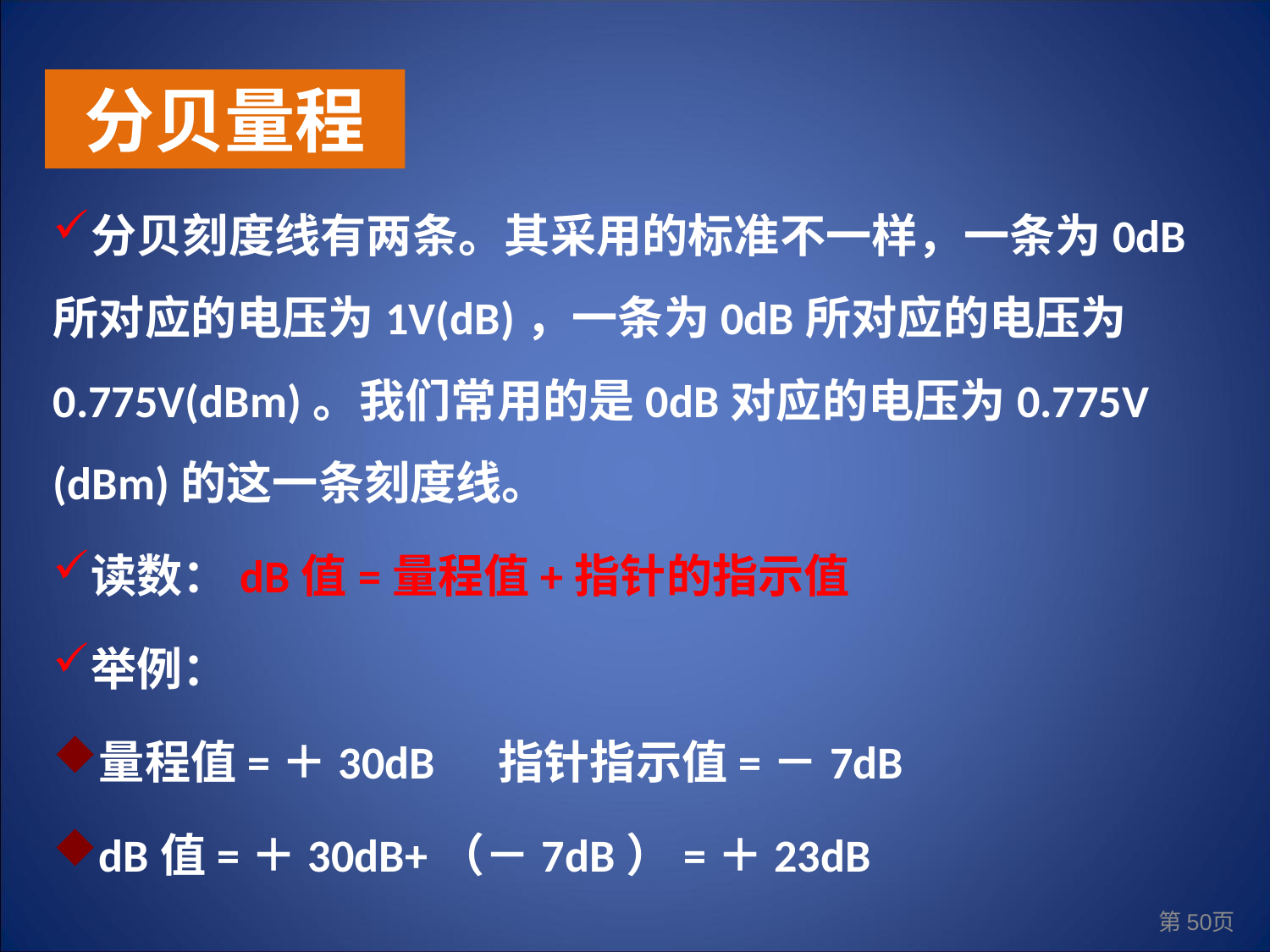

分贝量程
分贝刻度线有两条。其采用的标准不一样，一条为0dB所对应的电压为1V(dB)，一条为0dB所对应的电压为0.775V(dBm)。我们常用的是0dB对应的电压为0.775V (dBm)的这一条刻度线。
读数：dB值=量程值+指针的指示值
举例：
量程值=＋30dB     指针指示值=－7dB
dB值=＋30dB+（－7dB）=＋23dB